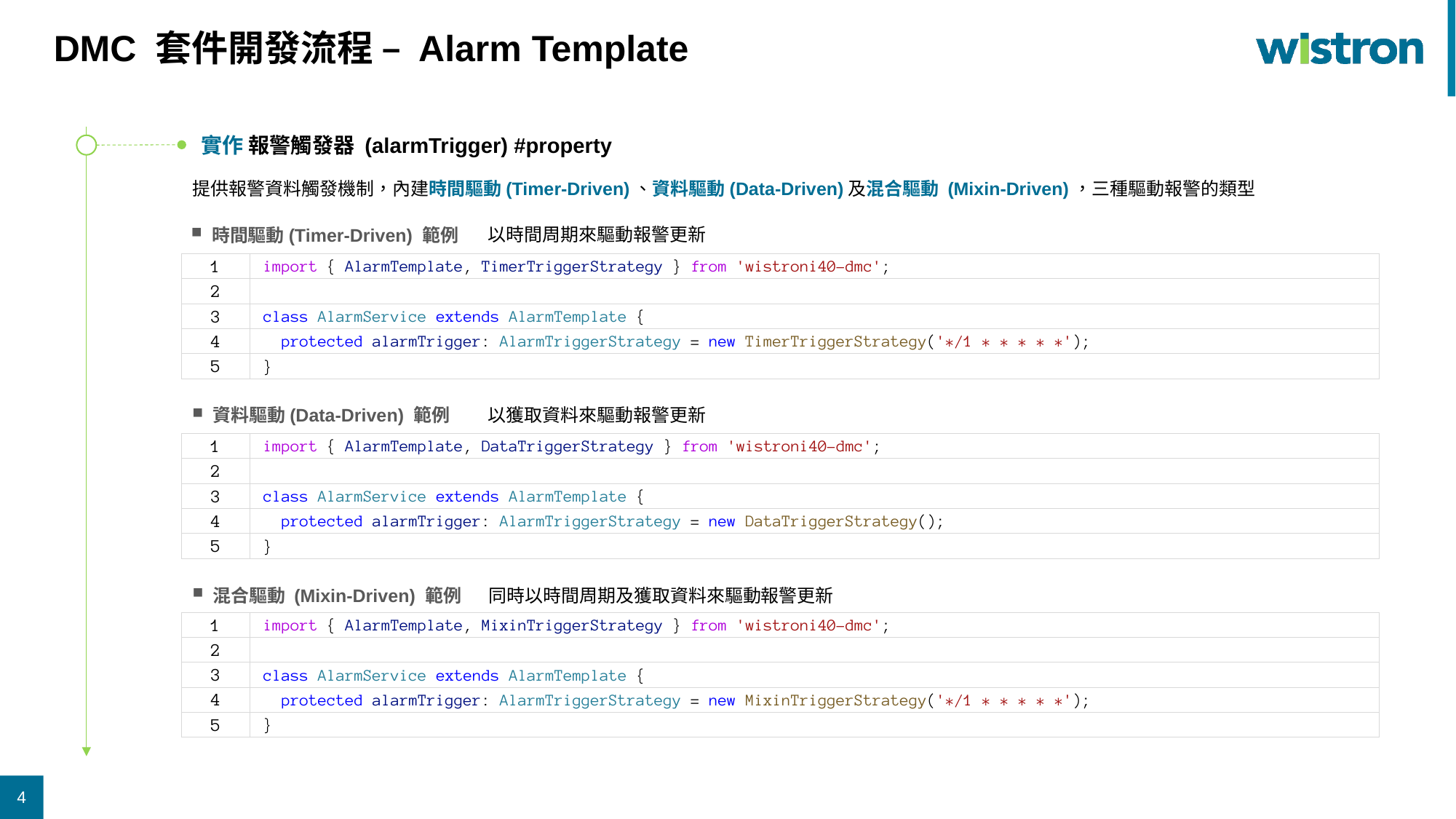

# DMC 套件開發流程 – Alarm Template
實作 報警觸發器 (alarmTrigger) #property

提供報警資料觸發機制，內建時間驅動(Timer-Driven)、資料驅動(Data-Driven)及混合驅動 (Mixin-Driven)，三種驅動報警的類型
以時間周期來驅動報警更新
時間驅動(Timer-Driven) 範例
| 1 | import { AlarmTemplate, TimerTriggerStrategy } from 'wistroni40-dmc'; |
| --- | --- |
| 2 |  |
| 3 | class AlarmService extends AlarmTemplate { |
| 4 | protected alarmTrigger: AlarmTriggerStrategy = new TimerTriggerStrategy('\*/1 \* \* \* \* \*'); |
| 5 | } |
資料驅動(Data-Driven) 範例
以獲取資料來驅動報警更新
| 1 | import { AlarmTemplate, DataTriggerStrategy } from 'wistroni40-dmc'; |
| --- | --- |
| 2 |  |
| 3 | class AlarmService extends AlarmTemplate { |
| 4 | protected alarmTrigger: AlarmTriggerStrategy = new DataTriggerStrategy(); |
| 5 | } |
混合驅動 (Mixin-Driven) 範例
同時以時間周期及獲取資料來驅動報警更新
| 1 | import { AlarmTemplate, MixinTriggerStrategy } from 'wistroni40-dmc'; |
| --- | --- |
| 2 |  |
| 3 | class AlarmService extends AlarmTemplate { |
| 4 | protected alarmTrigger: AlarmTriggerStrategy = new MixinTriggerStrategy('\*/1 \* \* \* \* \*'); |
| 5 | } |